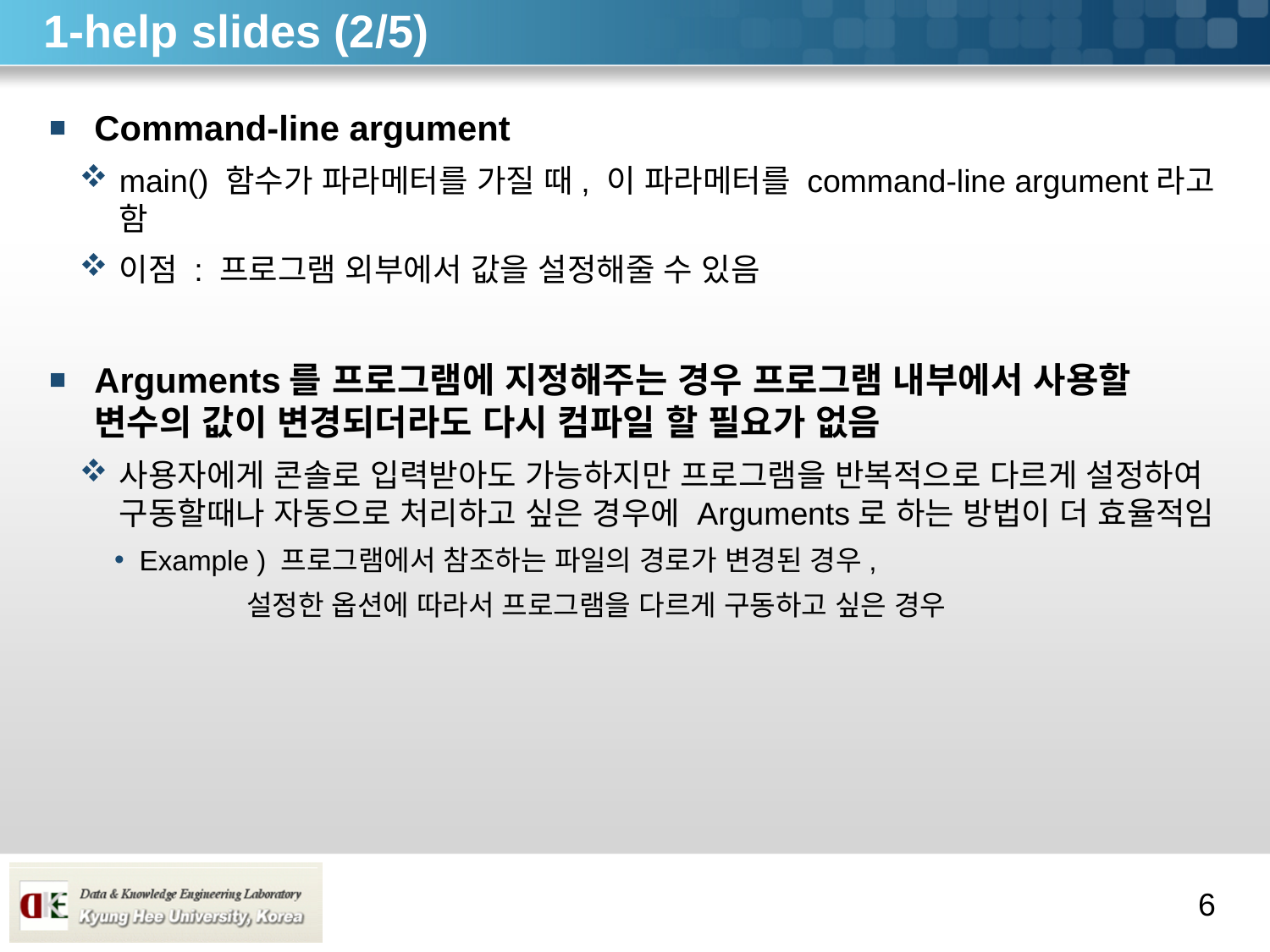

# 1-help slides (2/5)
Command-line argument
main() 함수가 파라메터를 가질 때, 이 파라메터를 command-line argument라고 함
이점 : 프로그램 외부에서 값을 설정해줄 수 있음

Arguments를 프로그램에 지정해주는 경우 프로그램 내부에서 사용할 변수의 값이 변경되더라도 다시 컴파일 할 필요가 없음
사용자에게 콘솔로 입력받아도 가능하지만 프로그램을 반복적으로 다르게 설정하여 구동할때나 자동으로 처리하고 싶은 경우에 Arguments로 하는 방법이 더 효율적임
Example ) 프로그램에서 참조하는 파일의 경로가 변경된 경우,
                설정한 옵션에 따라서 프로그램을 다르게 구동하고 싶은 경우